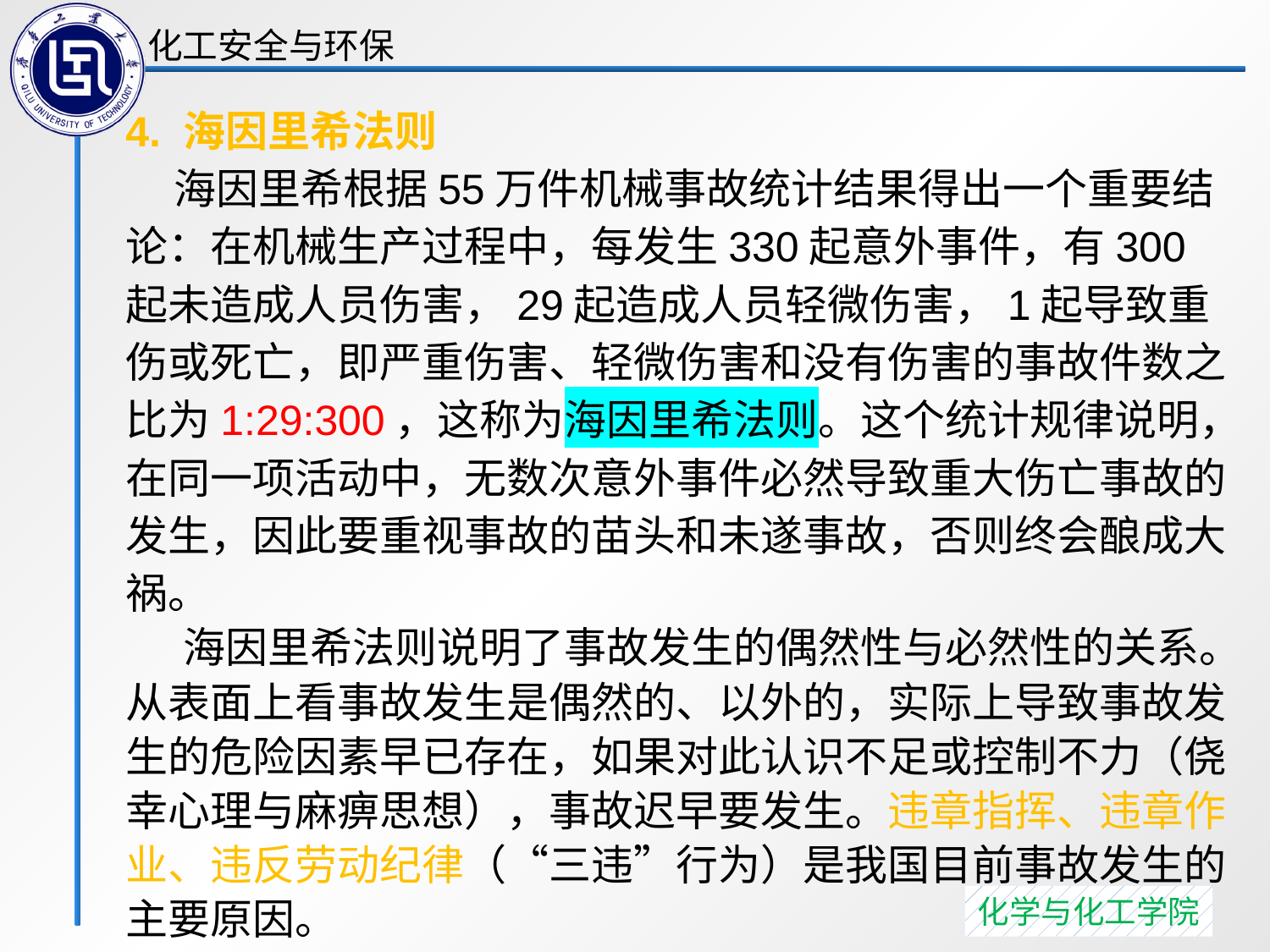

4. 海因里希法则
    海因里希根据55万件机械事故统计结果得出一个重要结论：在机械生产过程中，每发生330起意外事件，有300起未造成人员伤害，29起造成人员轻微伤害，1起导致重伤或死亡，即严重伤害、轻微伤害和没有伤害的事故件数之比为1:29:300，这称为海因里希法则。这个统计规律说明，在同一项活动中，无数次意外事件必然导致重大伤亡事故的发生，因此要重视事故的苗头和未遂事故，否则终会酿成大祸。
     海因里希法则说明了事故发生的偶然性与必然性的关系。从表面上看事故发生是偶然的、以外的，实际上导致事故发生的危险因素早已存在，如果对此认识不足或控制不力（侥幸心理与麻痹思想），事故迟早要发生。违章指挥、违章作业、违反劳动纪律（“三违”行为）是我国目前事故发生的主要原因。